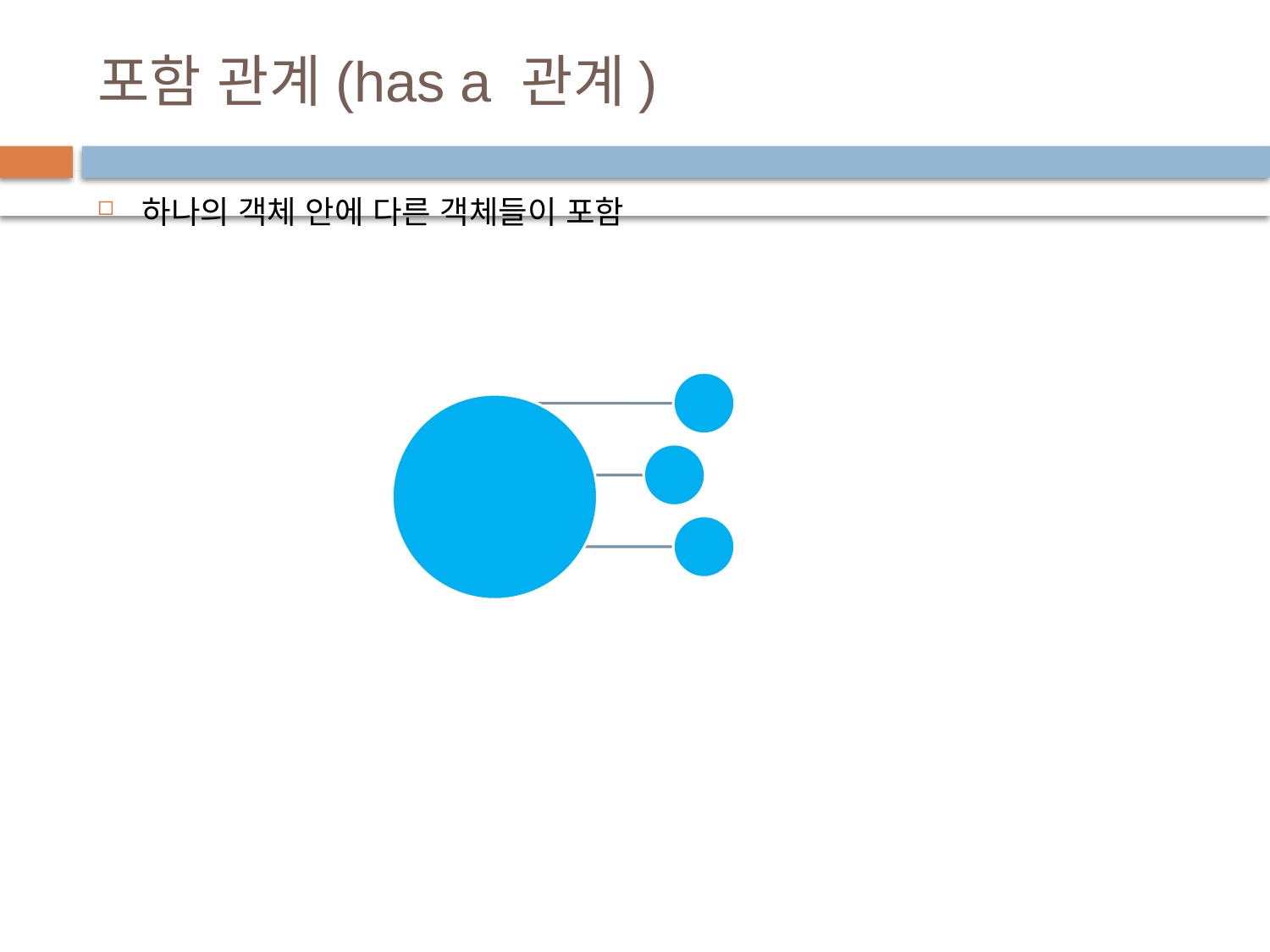

# 포함 관계(has a 관계)
하나의 객체 안에 다른 객체들이 포함